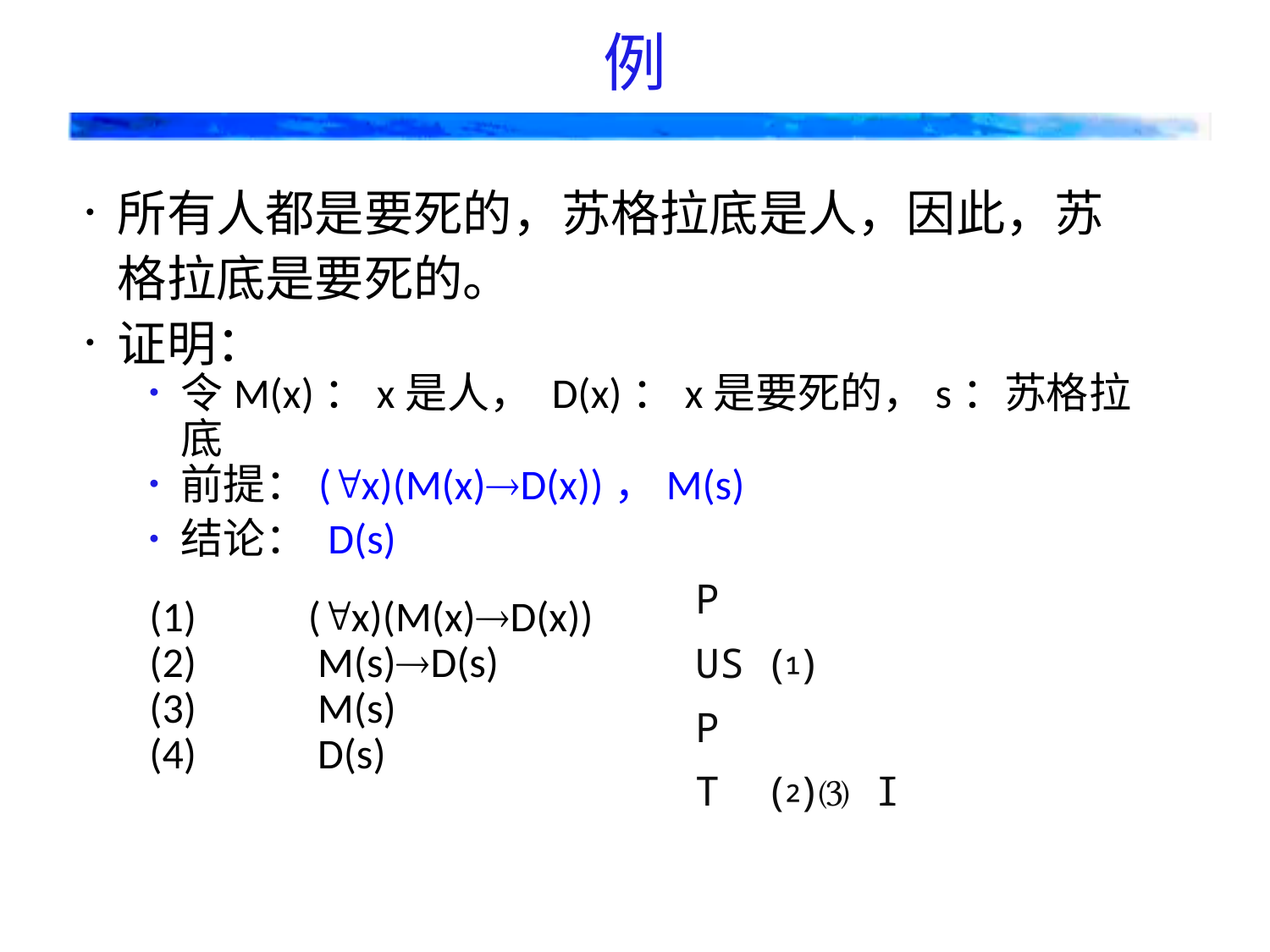

# 例
所有人都是要死的，苏格拉底是人，因此，苏格拉底是要死的。
证明：
令M(x)：x是人， D(x)：x是要死的，s：苏格拉底
前提：(∀x)(M(x)→D(x))，M(s)
结论： D(s)
(1)	(∀x)(M(x)→D(x))
(2)	 M(s)→D(s)
(3)	 M(s)
(4)	 D(s)
P
US ⑴
P
T  ⑵⑶ I